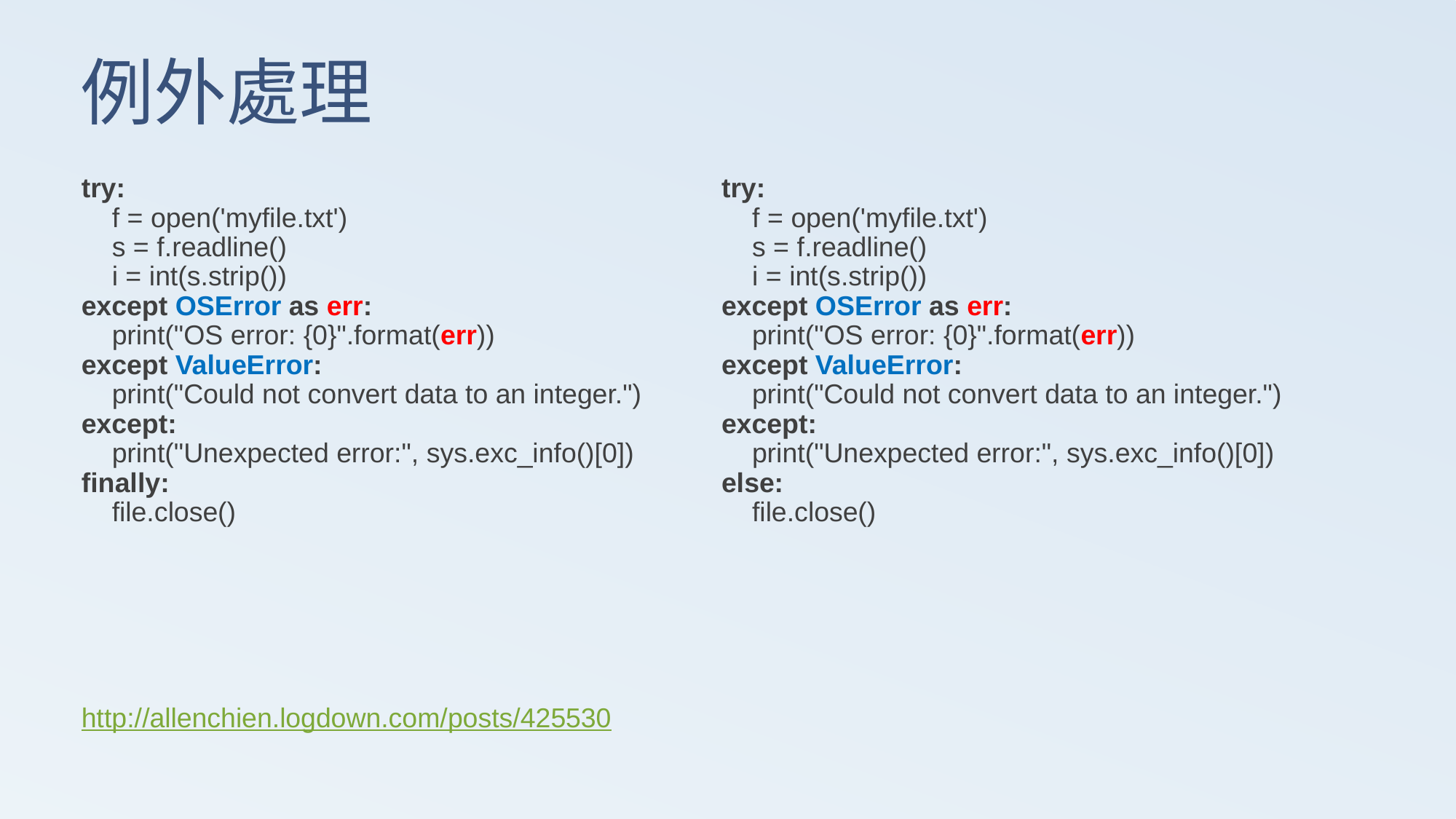

# 例外處理
try:
    f = open('myfile.txt')
    s = f.readline()
    i = int(s.strip())
except OSError as err:
    print("OS error: {0}".format(err))
except ValueError:
    print("Could not convert data to an integer.")
except:
    print("Unexpected error:", sys.exc_info()[0])
finally:
    file.close()

http://allenchien.logdown.com/posts/425530
try:
    f = open('myfile.txt')
    s = f.readline()
    i = int(s.strip())
except OSError as err:
    print("OS error: {0}".format(err))
except ValueError:
    print("Could not convert data to an integer.")
except:
    print("Unexpected error:", sys.exc_info()[0])
else:
    file.close()